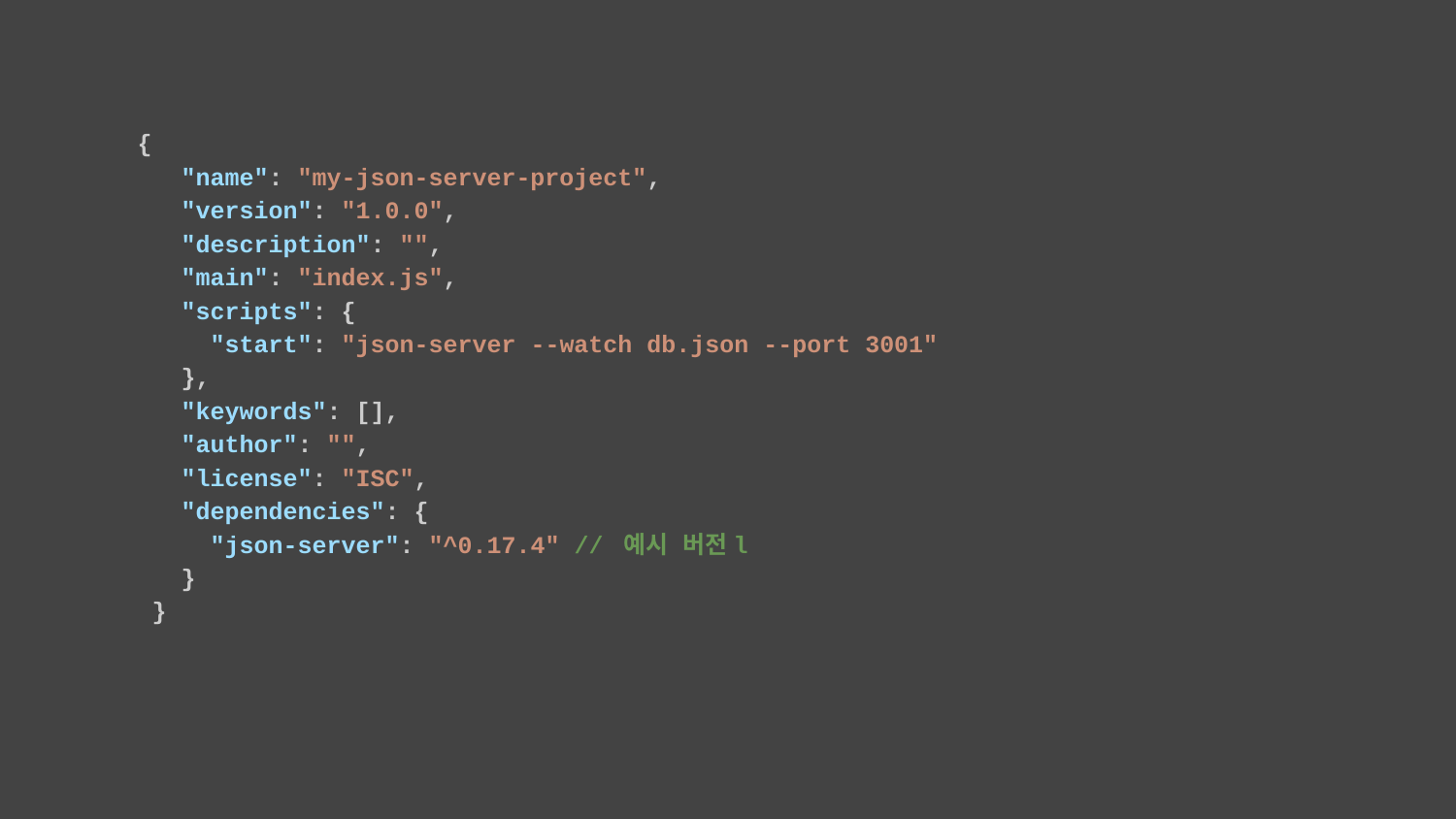

{
   "name": "my-json-server-project",
   "version": "1.0.0",
   "description": "",
   "main": "index.js",
   "scripts": {
     "start": "json-server --watch db.json --port 3001"
   },
   "keywords": [],
   "author": "",
   "license": "ISC",
   "dependencies": {
     "json-server": "^0.17.4" // 예시 버전l
   }
 }